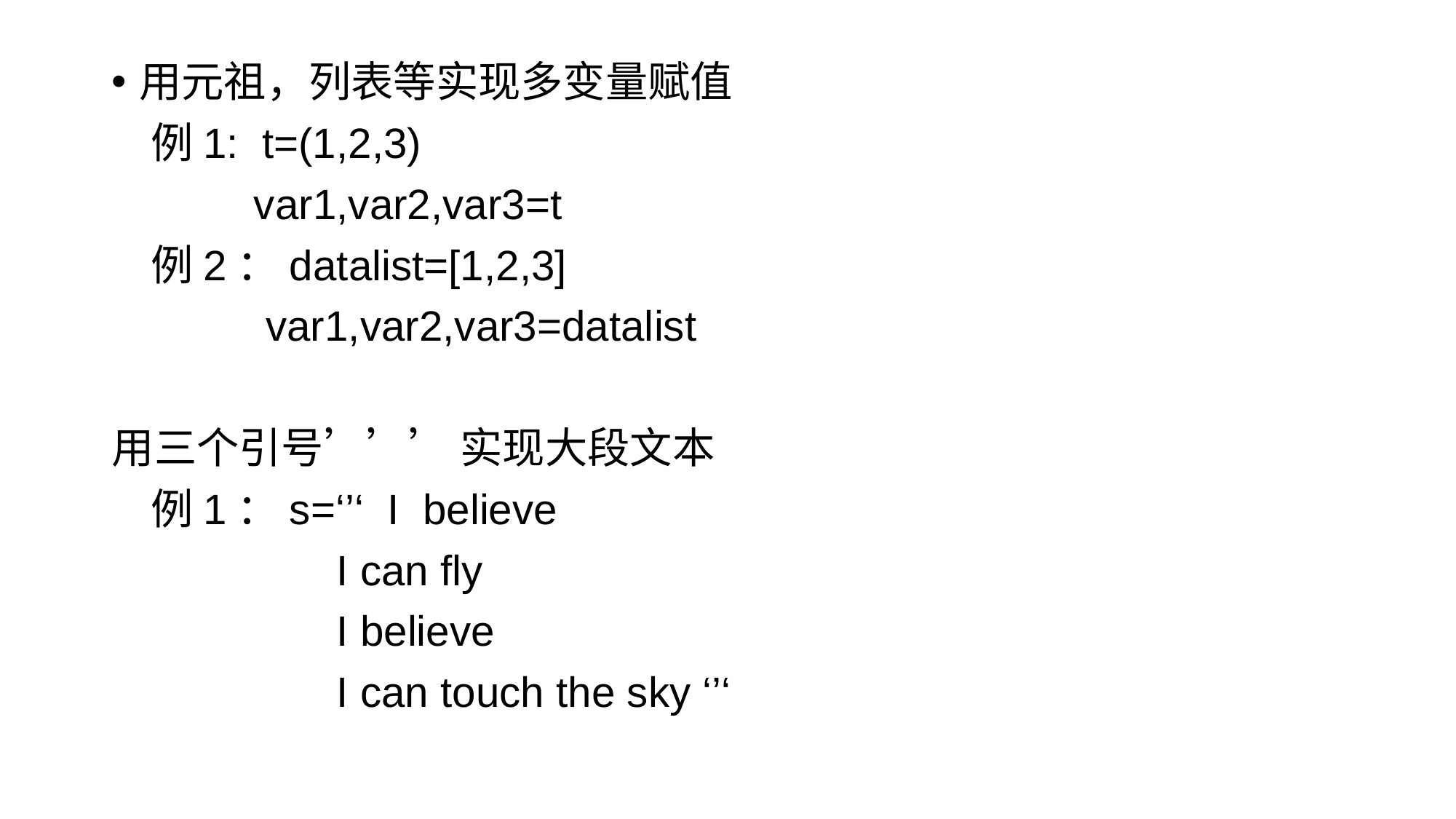

用元祖，列表等实现多变量赋值
   例1:  t=(1,2,3)
            var1,var2,var3=t
   例2：datalist=[1,2,3]
             var1,var2,var3=datalist

用三个引号’’’ 实现大段文本
   例1：s=‘’‘  I  believe
                   I can fly
                   I believe
                   I can touch the sky ‘’‘